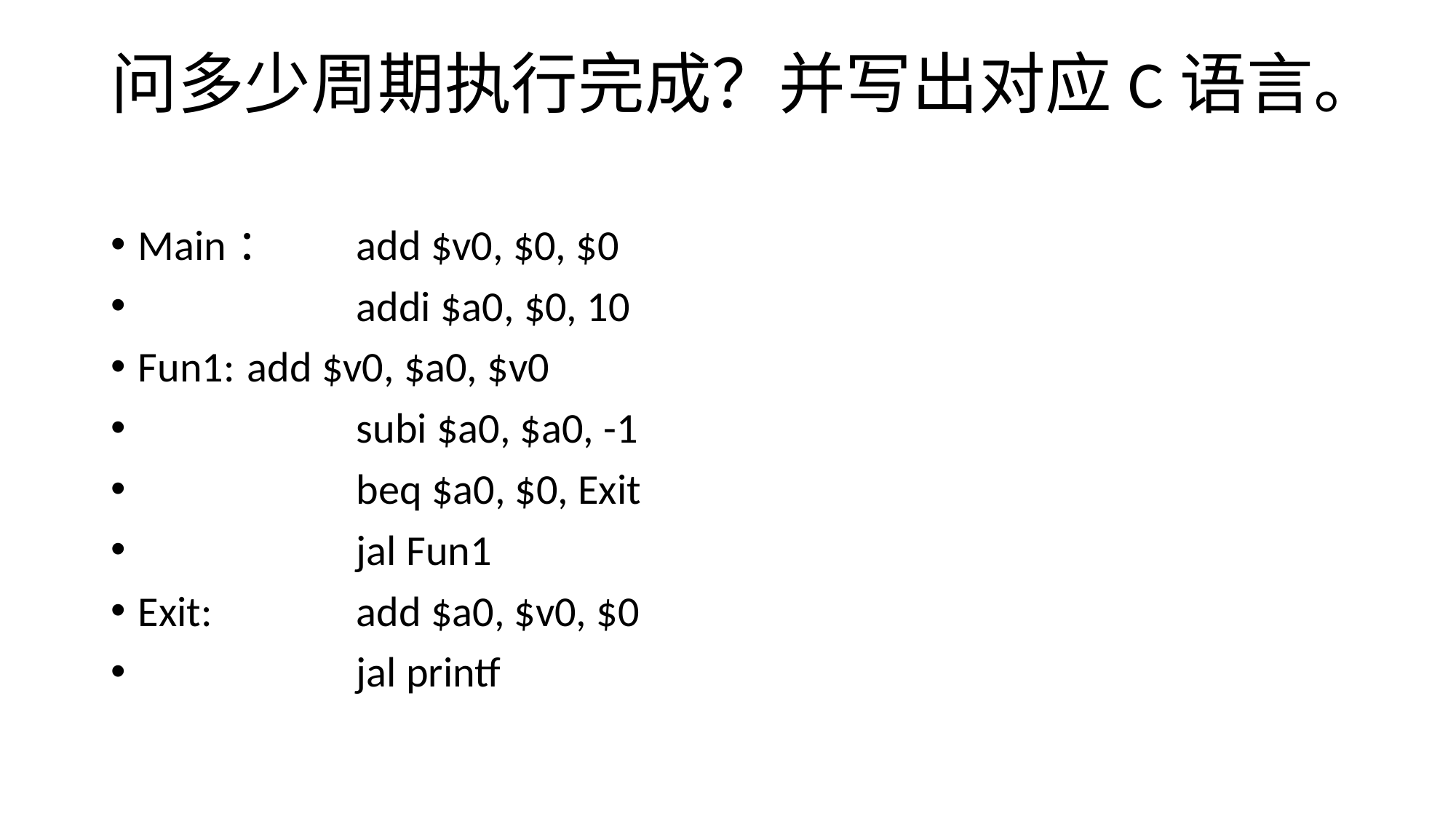

问多少周期执行完成？并写出对应C语言。
Main：	add $v0, $0, $0
		addi $a0, $0, 10
Fun1:	add $v0, $a0, $v0
		subi $a0, $a0, -1
		beq $a0, $0, Exit
		jal Fun1
Exit:		add $a0, $v0, $0
		jal printf